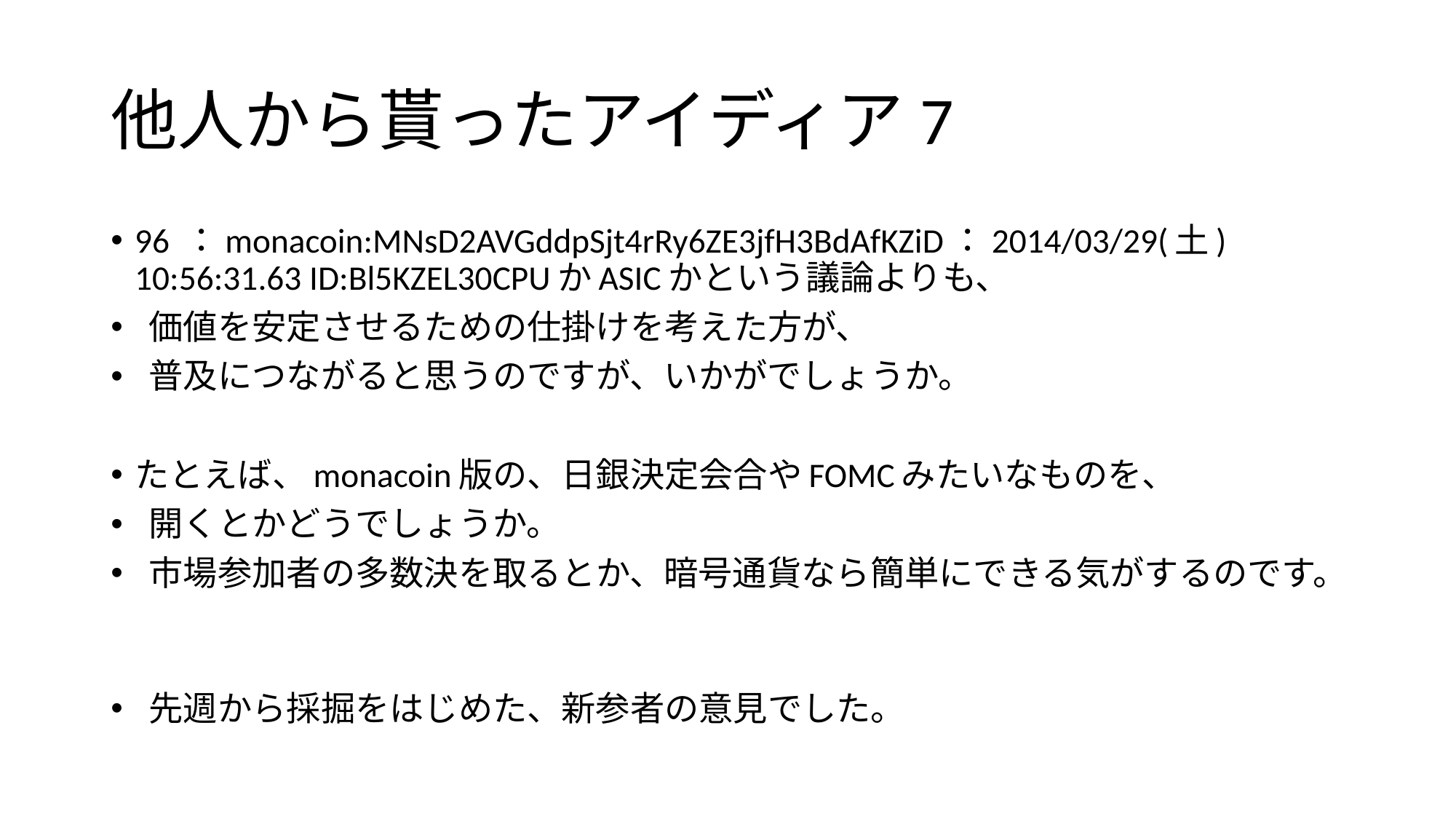

# 他人から貰ったアイディア7
96 ：monacoin:MNsD2AVGddpSjt4rRy6ZE3jfH3BdAfKZiD：2014/03/29(土) 10:56:31.63 ID:Bl5KZEL30CPUかASICかという議論よりも、
 価値を安定させるための仕掛けを考えた方が、
 普及につながると思うのですが、いかがでしょうか。

たとえば、monacoin版の、日銀決定会合やFOMCみたいなものを、
 開くとかどうでしょうか。
 市場参加者の多数決を取るとか、暗号通貨なら簡単にできる気がするのです。

 先週から採掘をはじめた、新参者の意見でした。